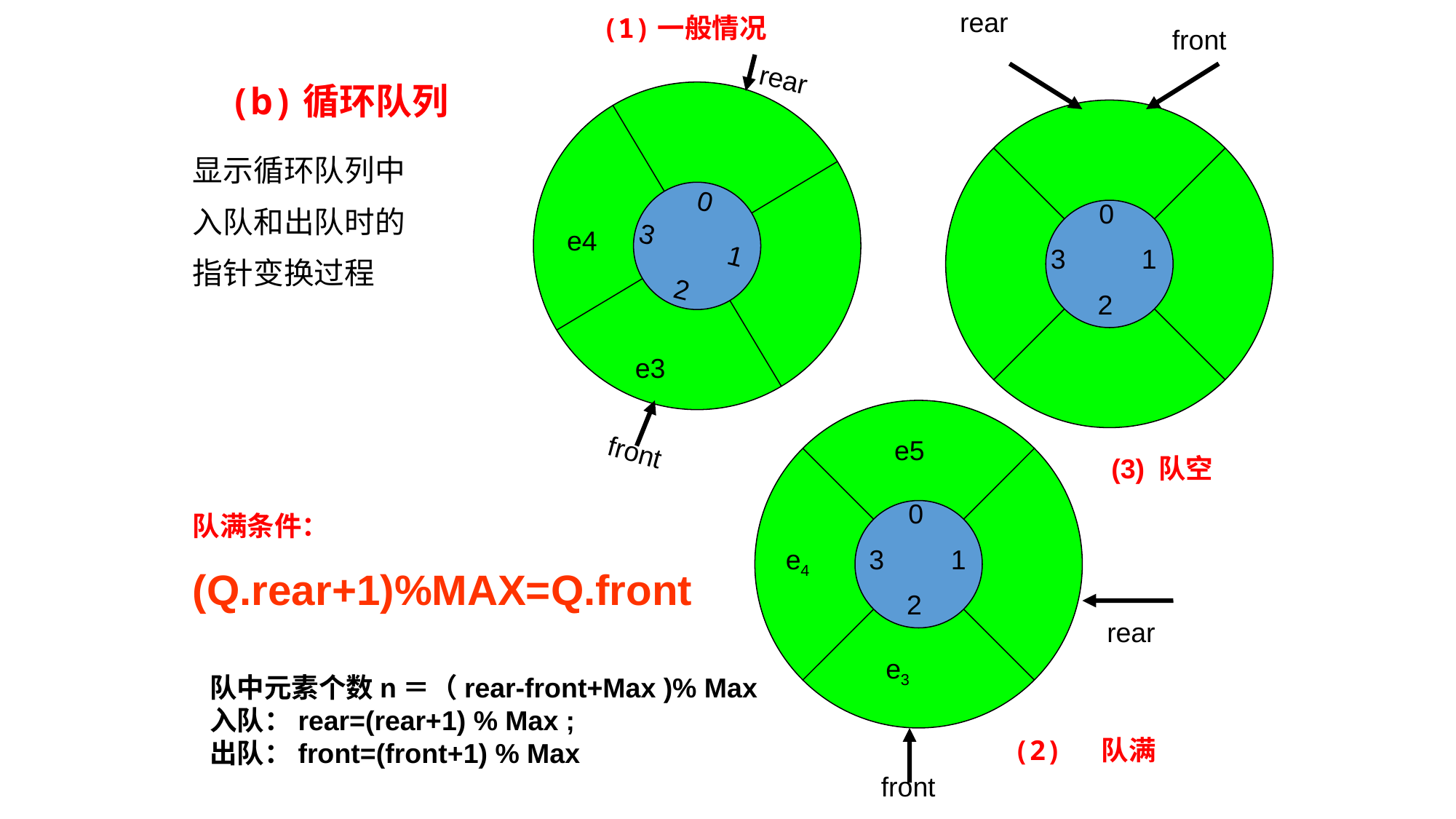

rear
(1)一般情况

  0

    3
e4
    1
   2

e3

  front
  front

  0

    3
    1

   2

(3) 队空
    rear

(b)循环队列
显示循环队列中
入队和出队时的
指针变换过程

e5
  0

     e4
    3
    1
   2

   rear
     e3

  front
队满条件：
(Q.rear+1)%MAX=Q.front
队中元素个数n＝（rear-front+Max )% Max
入队：rear=(rear+1) % Max ;
出队：front=(front+1) % Max
    (2)  队满